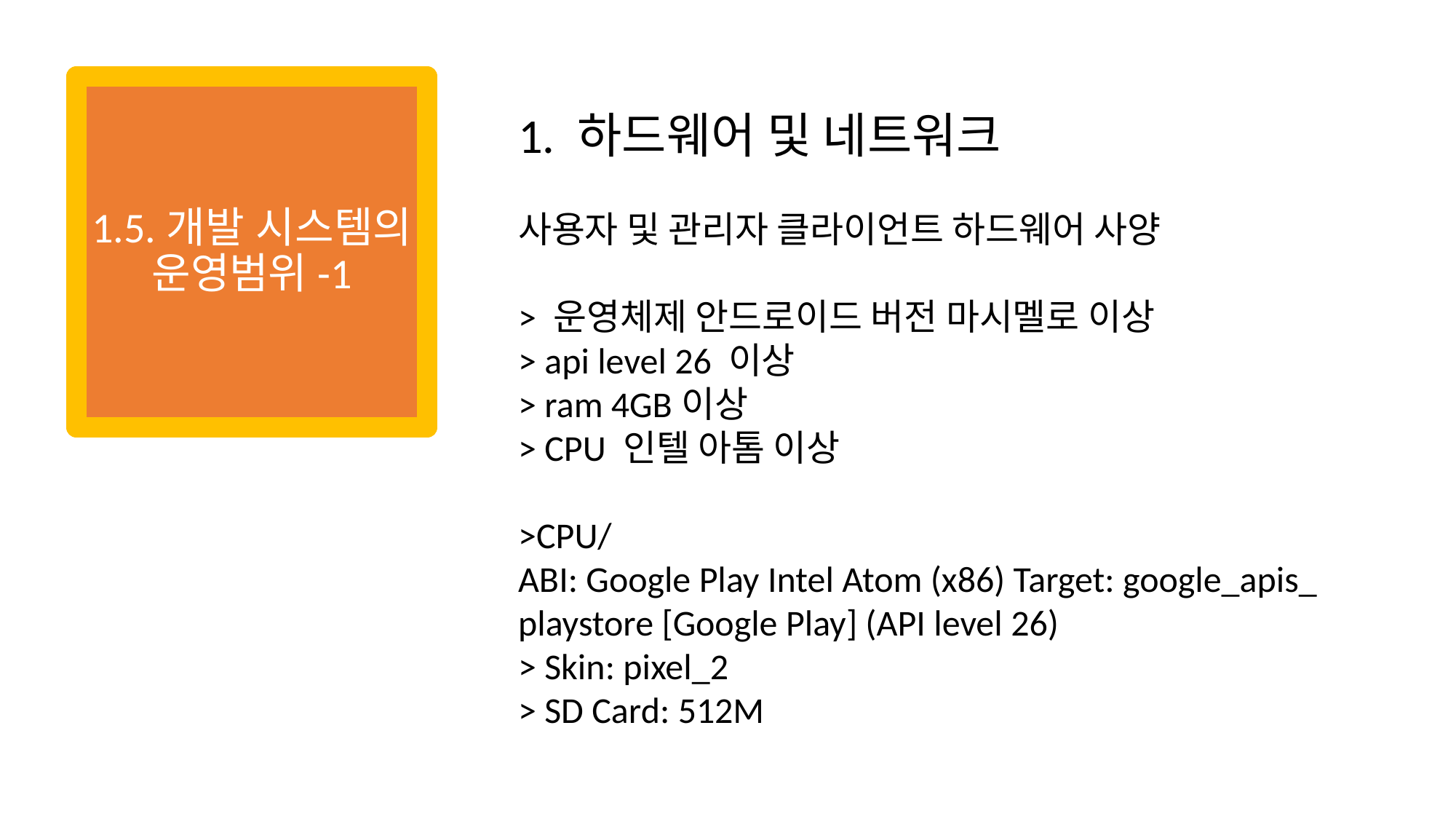

# 1.5.개발 시스템의 운영범위-1
1. 하드웨어 및 네트워크

사용자 및 관리자 클라이언트 하드웨어 사양

> 운영체제 안드로이드 버전 마시멜로 이상
> api level 26 이상
> ram 4GB이상
> CPU 인텔 아톰 이상

>CPU/ABI: Google Play Intel Atom (x86) Target: google_apis_playstore [Google Play] (API level 26)
> Skin: pixel_2
> SD Card: 512M